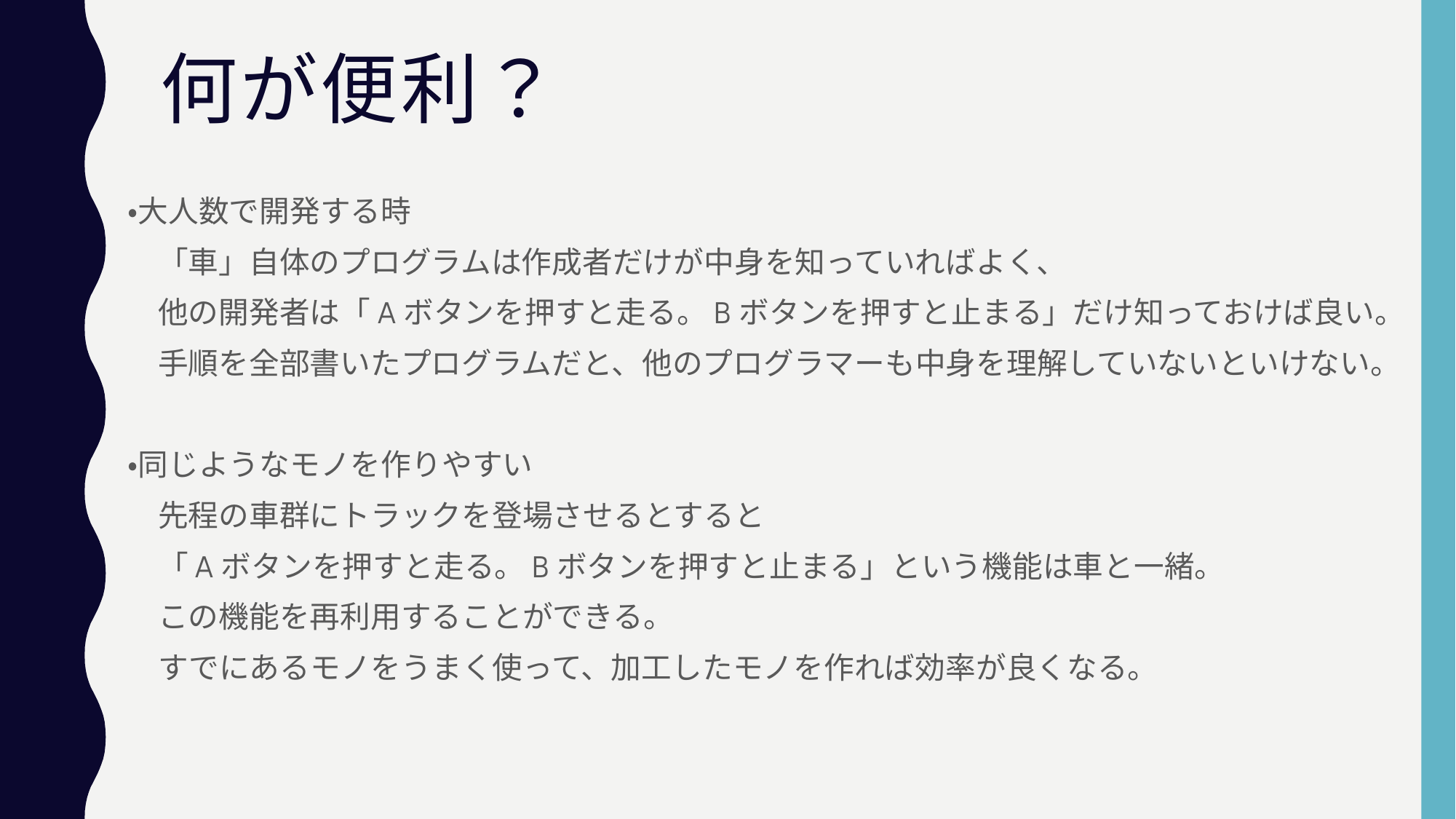

# 何が便利？
・大人数で開発する時
　「車」自体のプログラムは作成者だけが中身を知っていればよく、
　他の開発者は「Aボタンを押すと走る。Bボタンを押すと止まる」だけ知っておけば良い。
　手順を全部書いたプログラムだと、他のプログラマーも中身を理解していないといけない。

・同じようなモノを作りやすい
　先程の車群にトラックを登場させるとすると
　「Aボタンを押すと走る。Bボタンを押すと止まる」という機能は車と一緒。
　この機能を再利用することができる。
　すでにあるモノをうまく使って、加工したモノを作れば効率が良くなる。